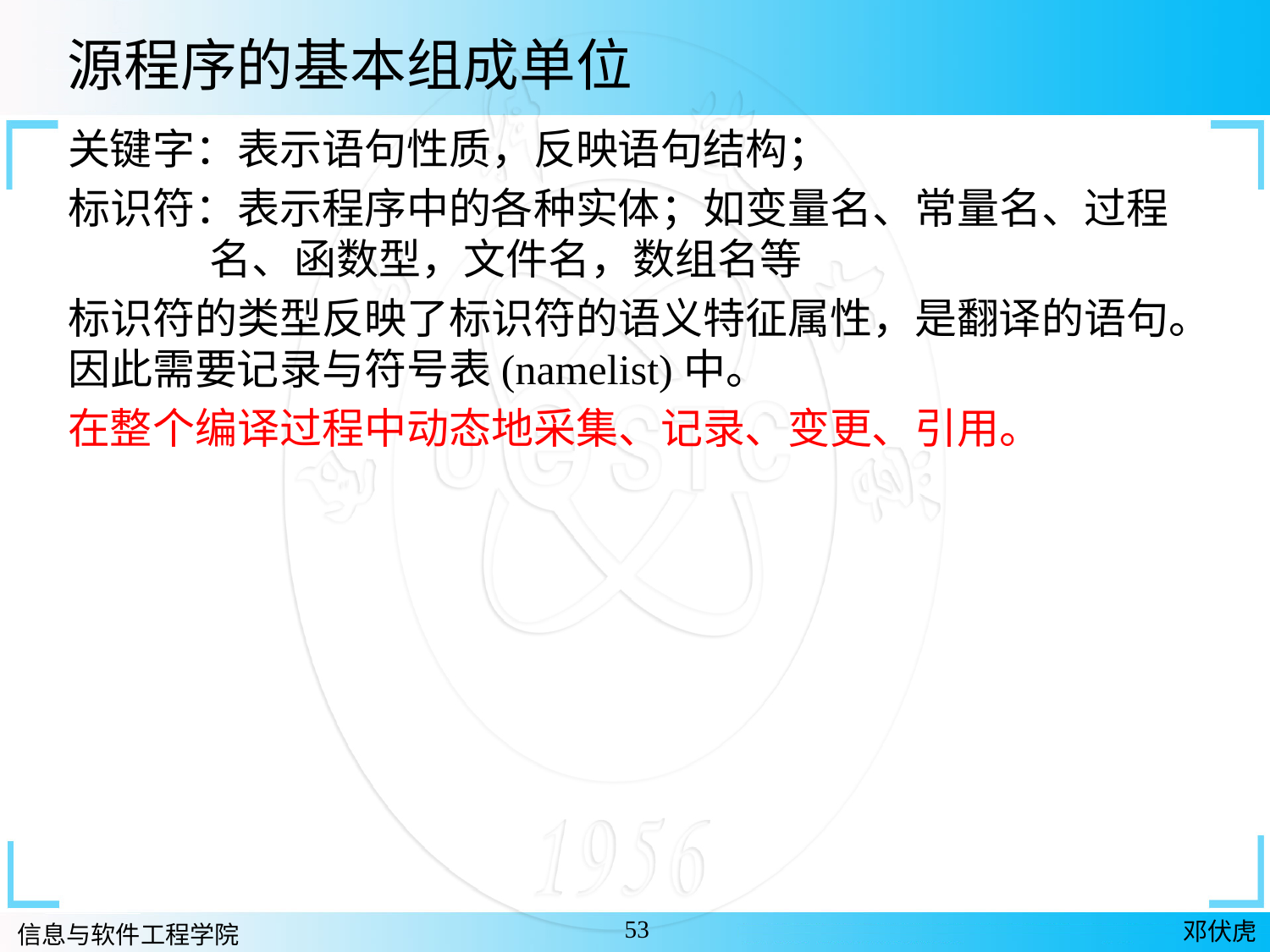

源程序的基本组成单位
关键字：表示语句性质，反映语句结构；
标识符：表示程序中的各种实体；如变量名、常量名、过程名、函数型，文件名，数组名等
标识符的类型反映了标识符的语义特征属性，是翻译的语句。因此需要记录与符号表(namelist)中。
在整个编译过程中动态地采集、记录、变更、引用。

53
邓伏虎
信息与软件工程学院